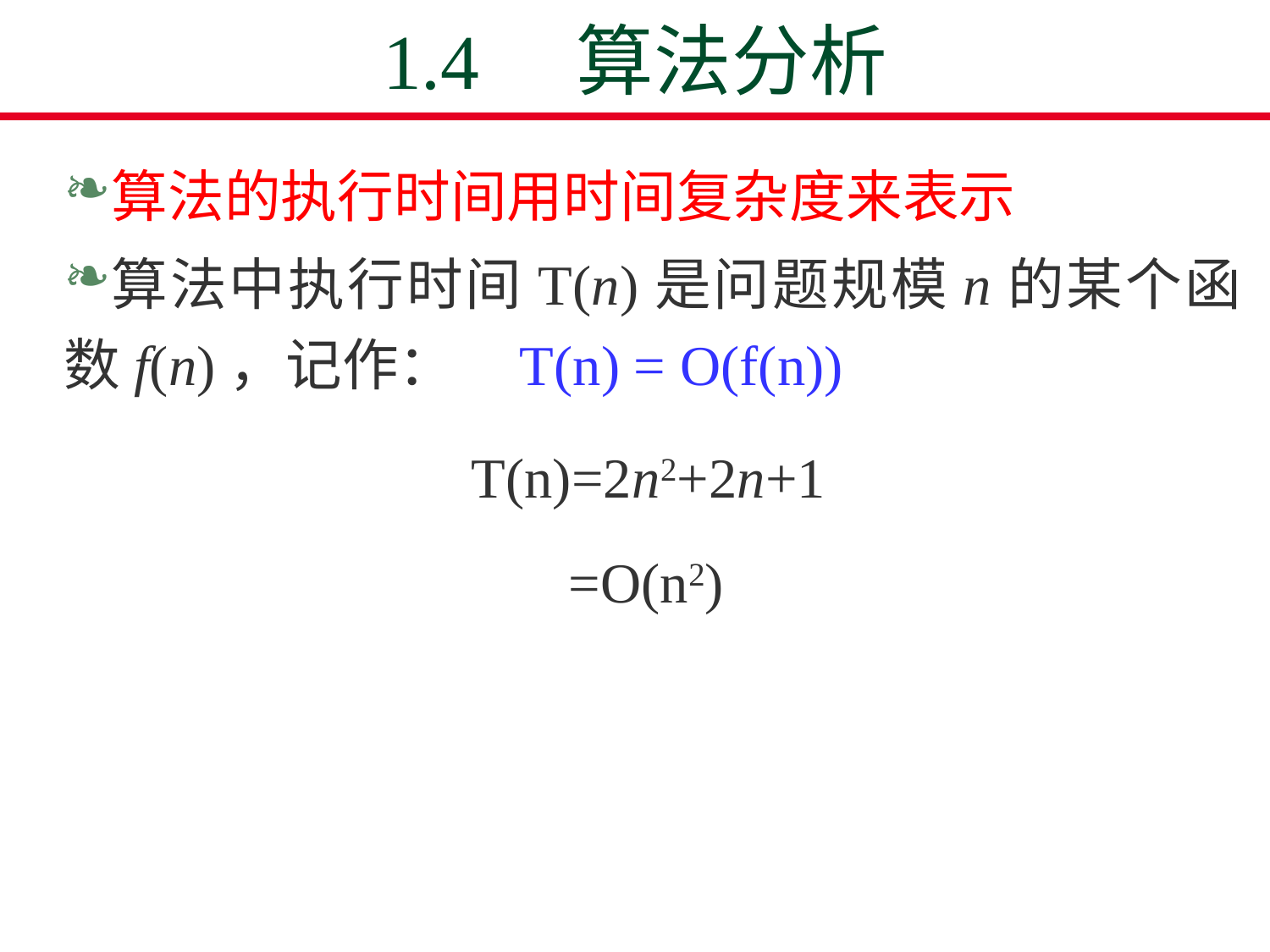

# 1.4　算法分析

算法的执行时间用时间复杂度来表示

算法中执行时间T(n)是问题规模n的某个函数f(n)，记作：    T(n) = O(f(n))
T(n)=2n2+2n+1
=O(n2)